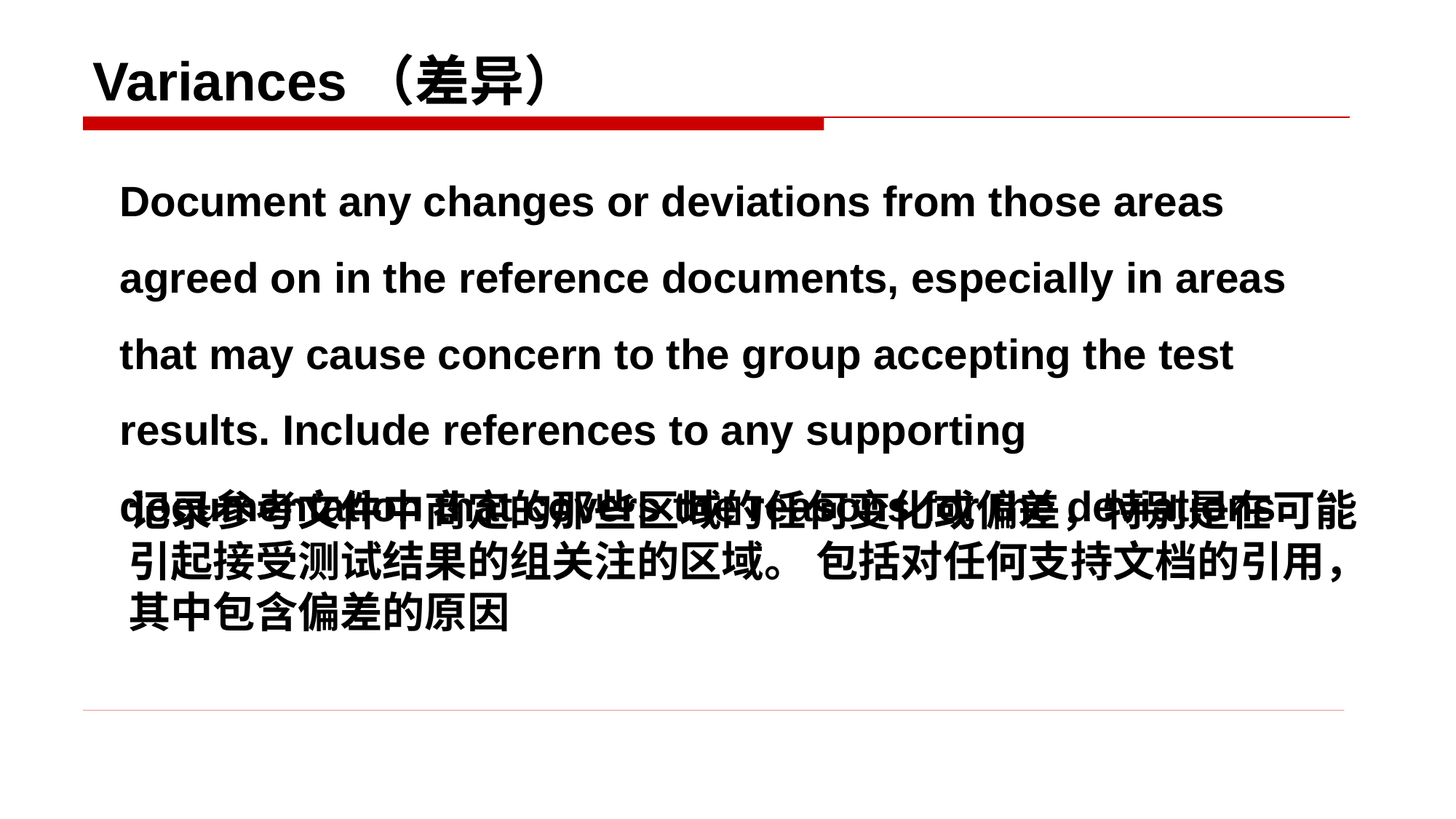

# Variances（差异）
Document any changes or deviations from those areas agreed on in the reference documents, especially in areas that may cause concern to the group accepting the test results. Include references to any supporting documentation that covers the reasons for the deviations
记录参考文件中商定的那些区域的任何变化或偏差，特别是在可能引起接受测试结果的组关注的区域。 包括对任何支持文档的引用，其中包含偏差的原因